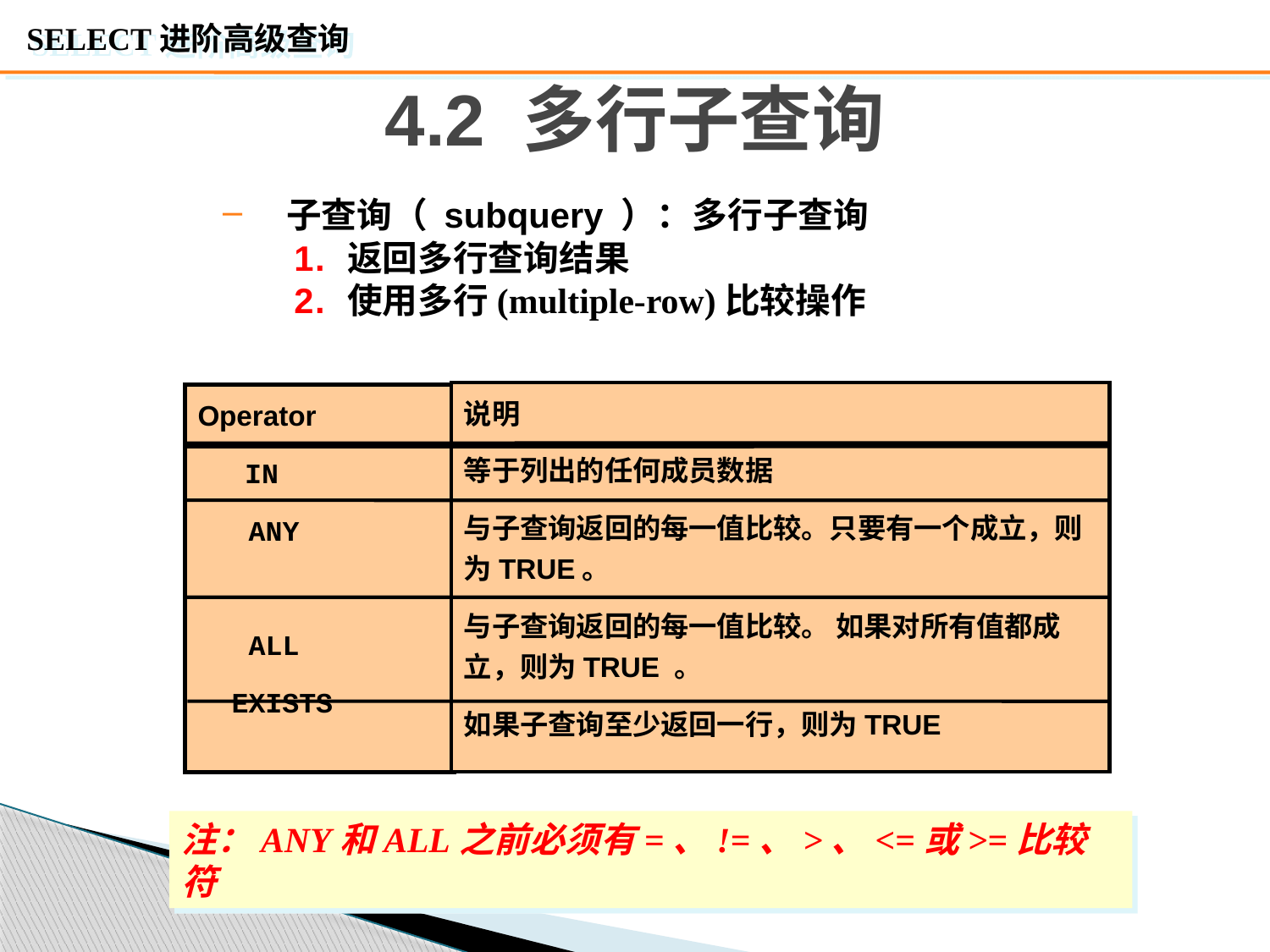

# 4.2 多行子查询
子查询（ subquery ）：多行子查询
返回多行查询结果
使用多行(multiple-row)比较操作
说明
等于列出的任何成员数据
与子查询返回的每一值比较。只要有一个成立，则为TRUE。
与子查询返回的每一值比较。 如果对所有值都成立，则为TRUE 。
如果子查询至少返回一行，则为TRUE
Operator
      IN
   ANY

   ALL
  EXISTS

注：ANY和ALL之前必须有=、!=、>、<=或>=比较符